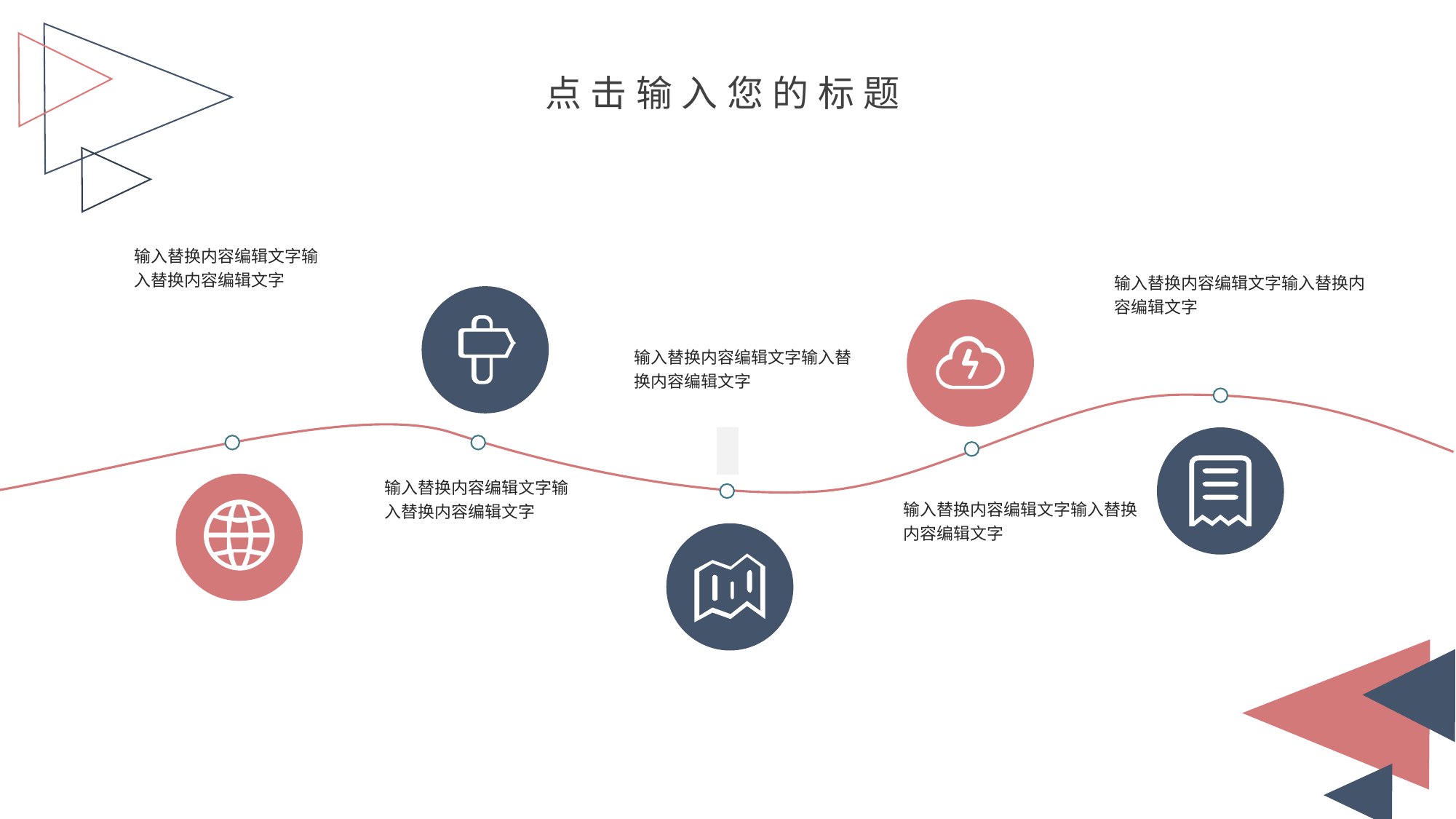

点击输入您的标题
输入替换内容编辑文字输入替换内容编辑文字
输入替换内容编辑文字输入替换内容编辑文字

输入替换内容编辑文字输入替换内容编辑文字

输入替换内容编辑文字输入替换内容编辑文字

输入替换内容编辑文字输入替换内容编辑文字